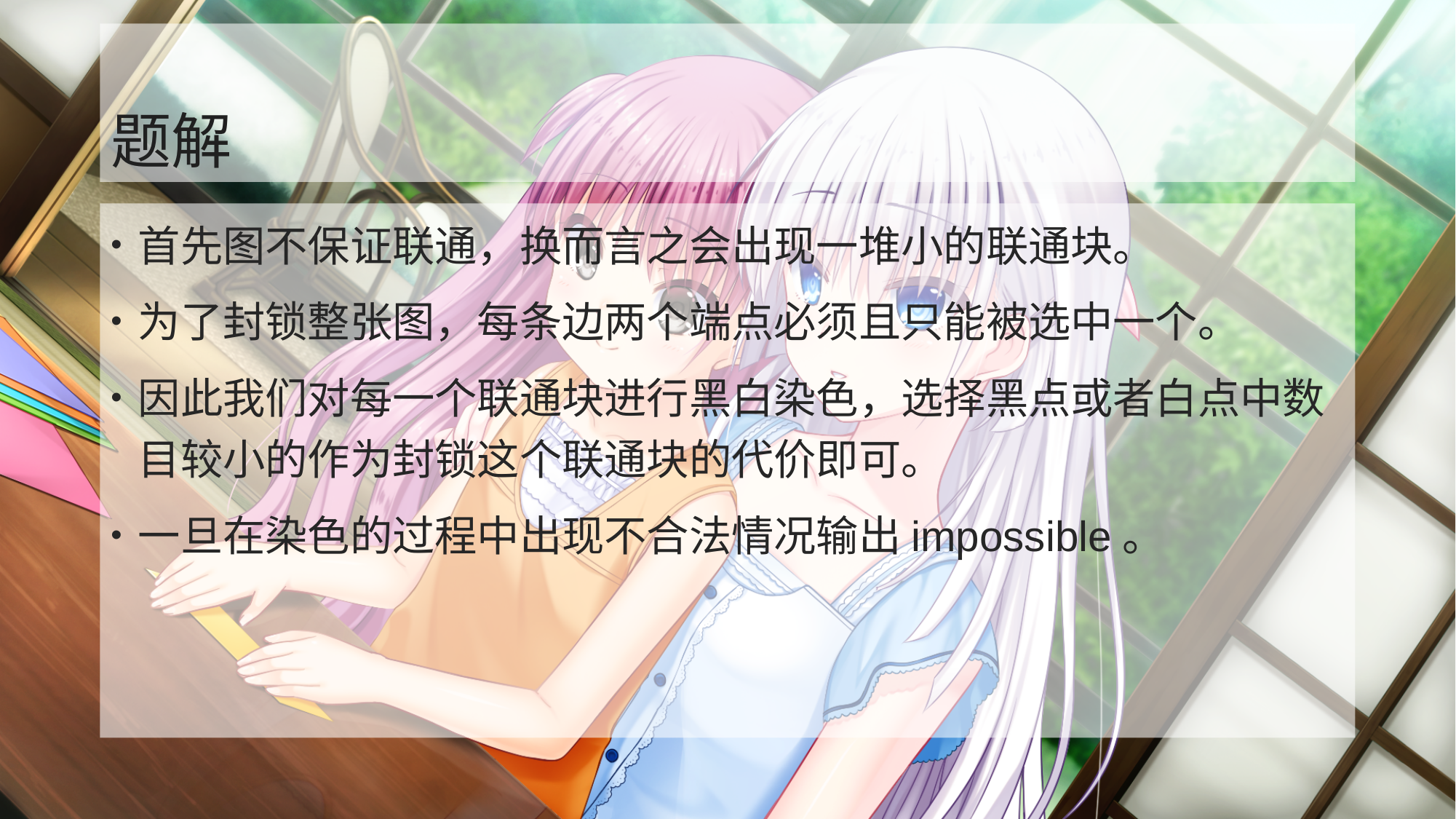

# 题解
首先图不保证联通，换而言之会出现一堆小的联通块。
为了封锁整张图，每条边两个端点必须且只能被选中一个。
因此我们对每一个联通块进行黑白染色，选择黑点或者白点中数目较小的作为封锁这个联通块的代价即可。
一旦在染色的过程中出现不合法情况输出impossible。